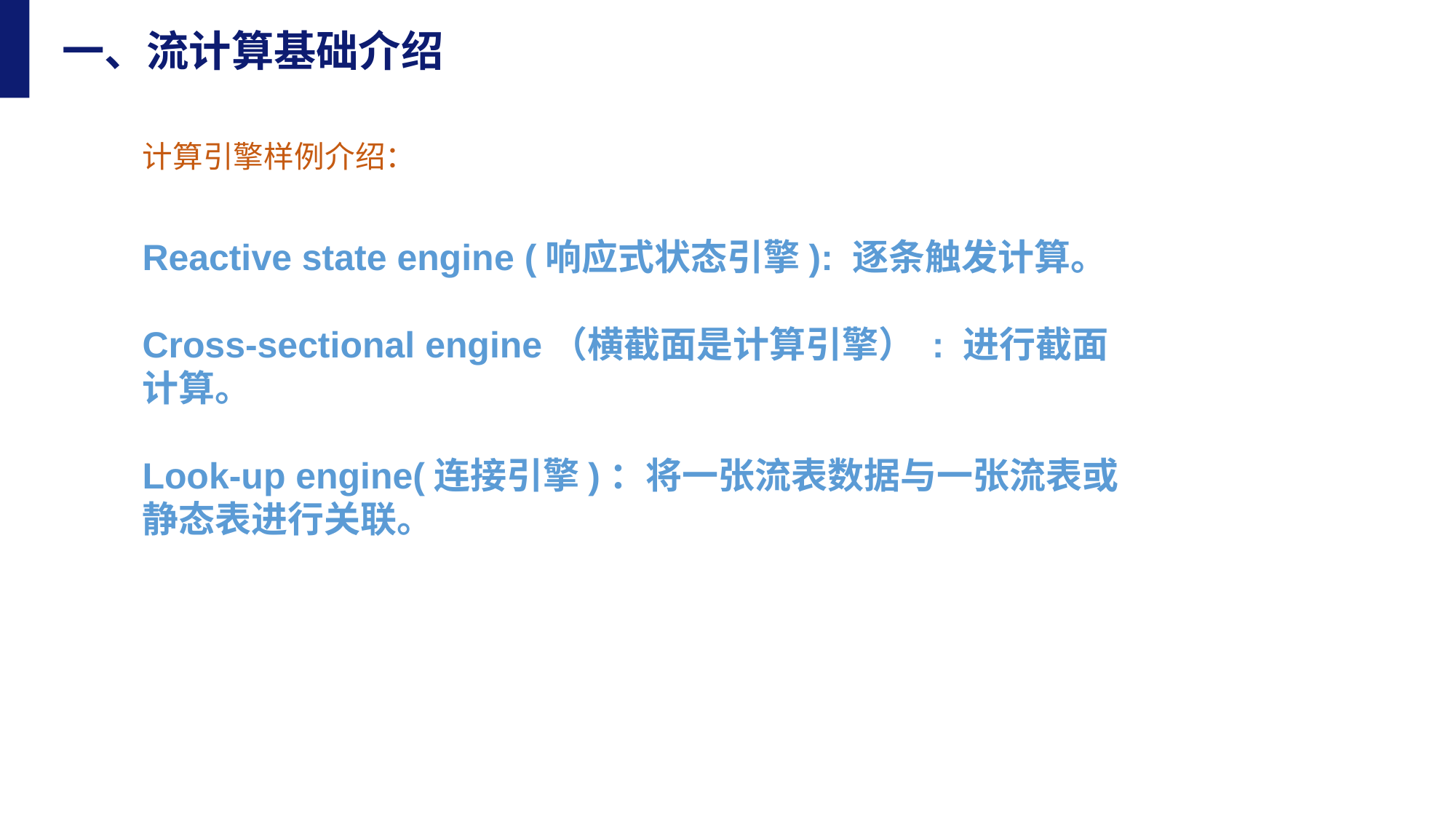

代表客户
金融领域代表客户
一、流计算基础介绍
计算引擎样例介绍：
Reactive state engine (响应式状态引擎): 逐条触发计算。
Cross-sectional engine（横截面是计算引擎） : 进行截面计算。
Look-up engine(连接引擎)：将一张流表数据与一张流表或静态表进行关联。